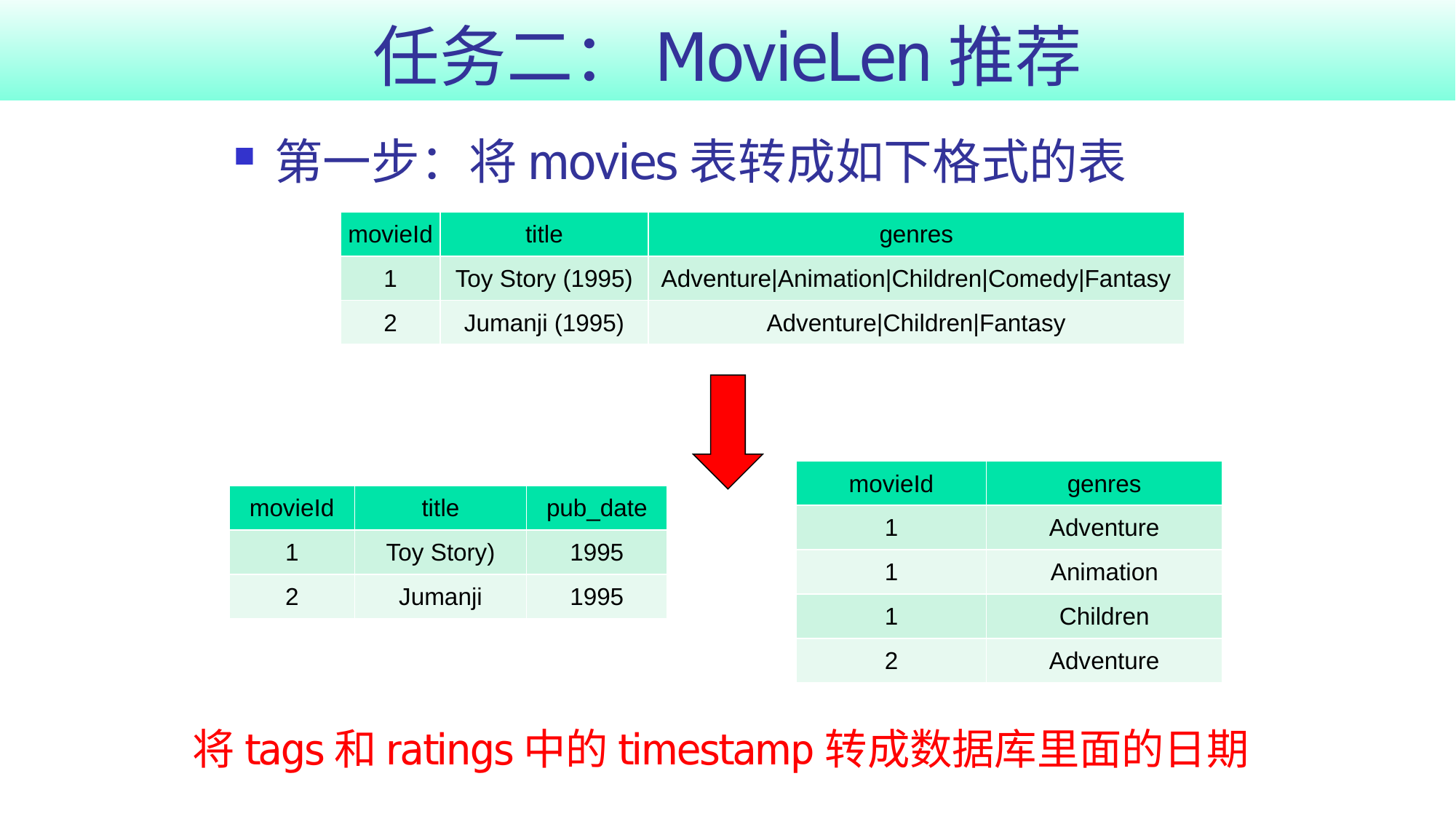

# 任务二：MovieLen推荐
第一步：将movies表转成如下格式的表
| movieId | title | genres |
| --- | --- | --- |
| 1 | Toy Story (1995) | Adventure|Animation|Children|Comedy|Fantasy |
| 2 | Jumanji (1995) | Adventure|Children|Fantasy |

| movieId | genres |
| --- | --- |
| 1 | Adventure |
| 1 | Animation |
| 1 | Children |
| 2 | Adventure |
| movieId | title | pub\_date |
| --- | --- | --- |
| 1 | Toy Story) | 1995 |
| 2 | Jumanji | 1995 |
将tags和ratings中的timestamp转成数据库里面的日期